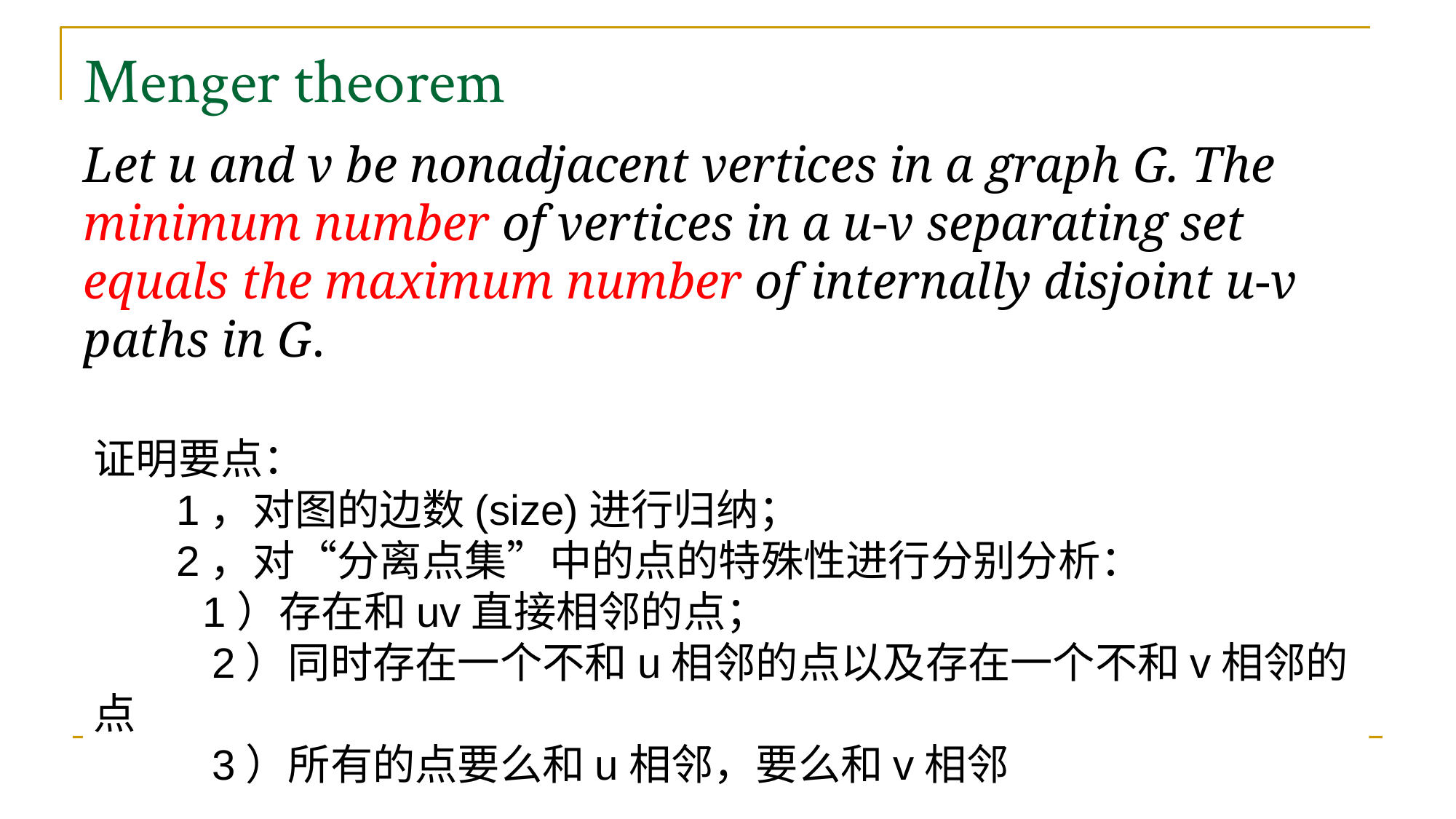

# Menger theorem
Let u and v be nonadjacent vertices in a graph G. The minimum number of vertices in a u-v separating set equals the maximum number of internally disjoint u-v paths in G.
证明要点：
       1，对图的边数(size)进行归纳；
       2，对“分离点集”中的点的特殊性进行分别分析：
	1）存在和uv直接相邻的点；
          2）同时存在一个不和u相邻的点以及存在一个不和v相邻的点
          3）所有的点要么和u相邻，要么和v相邻